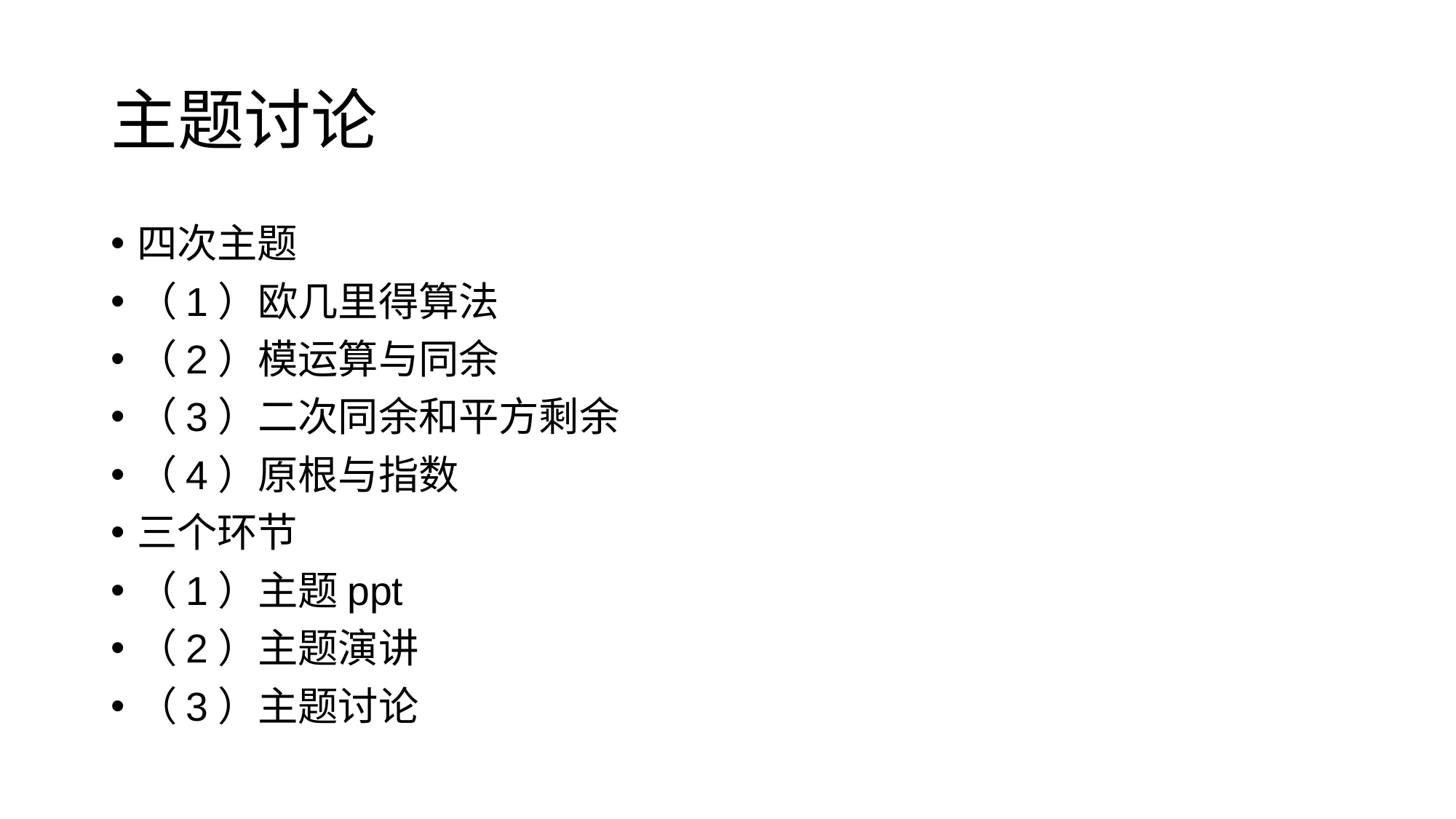

# 主题讨论
四次主题
（1）欧几里得算法
（2）模运算与同余
（3）二次同余和平方剩余
（4）原根与指数
三个环节
（1）主题ppt
（2）主题演讲
（3）主题讨论